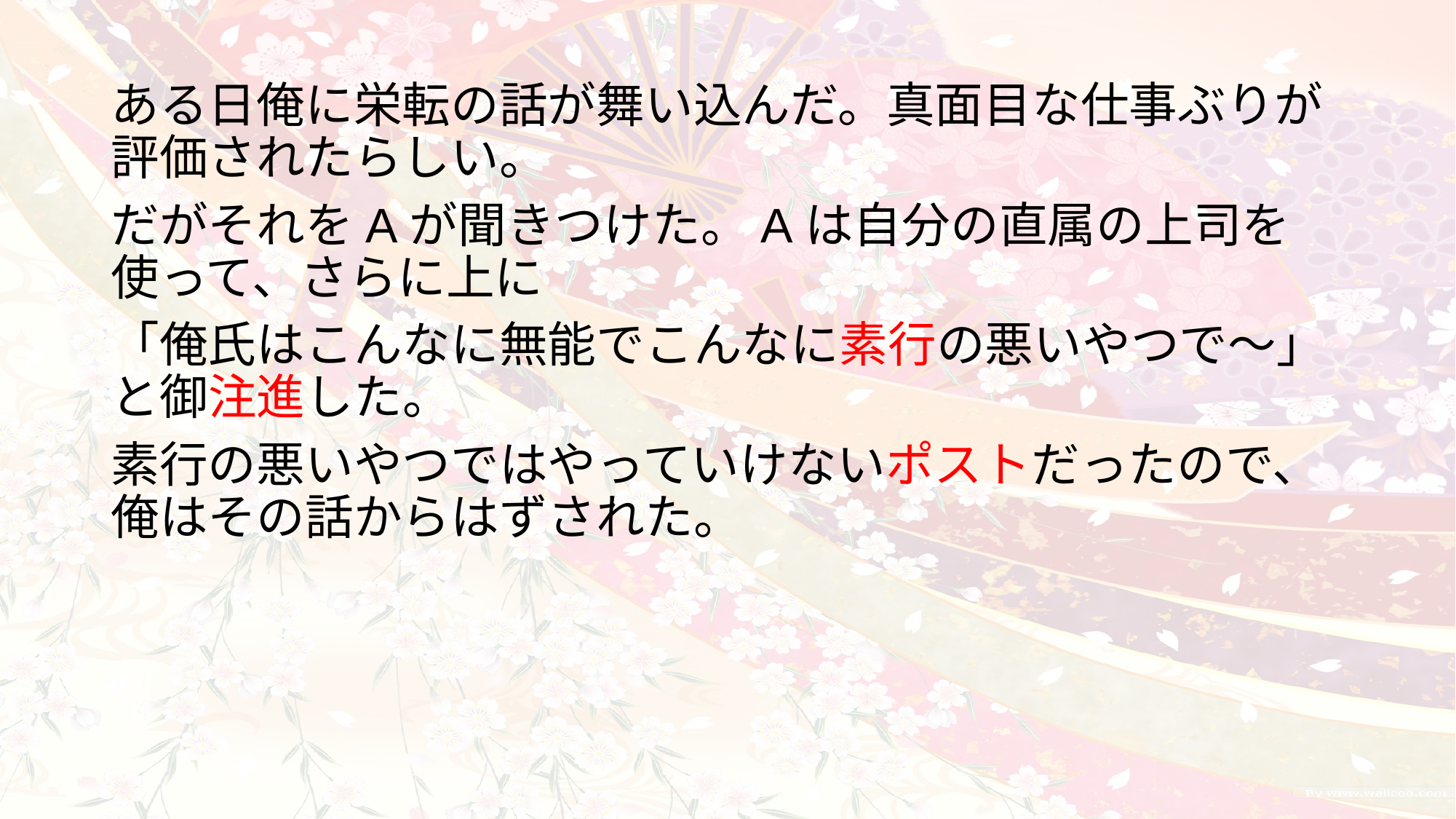

ある日俺に栄転の話が舞い込んだ。真面目な仕事ぶりが評価されたらしい。
だがそれをAが聞きつけた。Aは自分の直属の上司を使って、さらに上に
「俺氏はこんなに無能でこんなに素行の悪いやつで～」と御注進した。
素行の悪いやつではやっていけないポストだったので、俺はその話からはずされた。